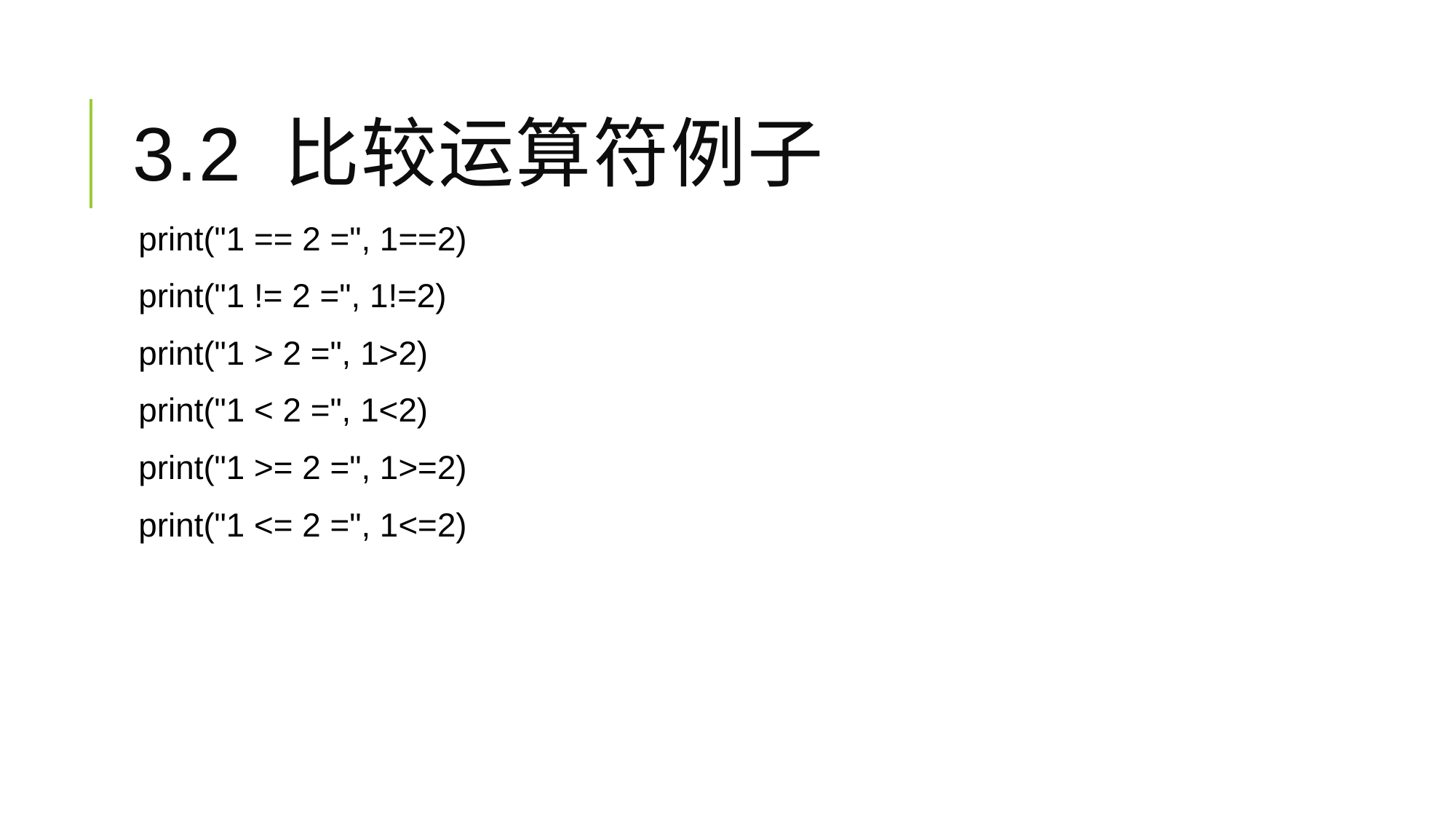

# 3.2 比较运算符例子
print("1 == 2 =", 1==2)
print("1 != 2 =", 1!=2)
print("1 > 2 =", 1>2)
print("1 < 2 =", 1<2)
print("1 >= 2 =", 1>=2)
print("1 <= 2 =", 1<=2)